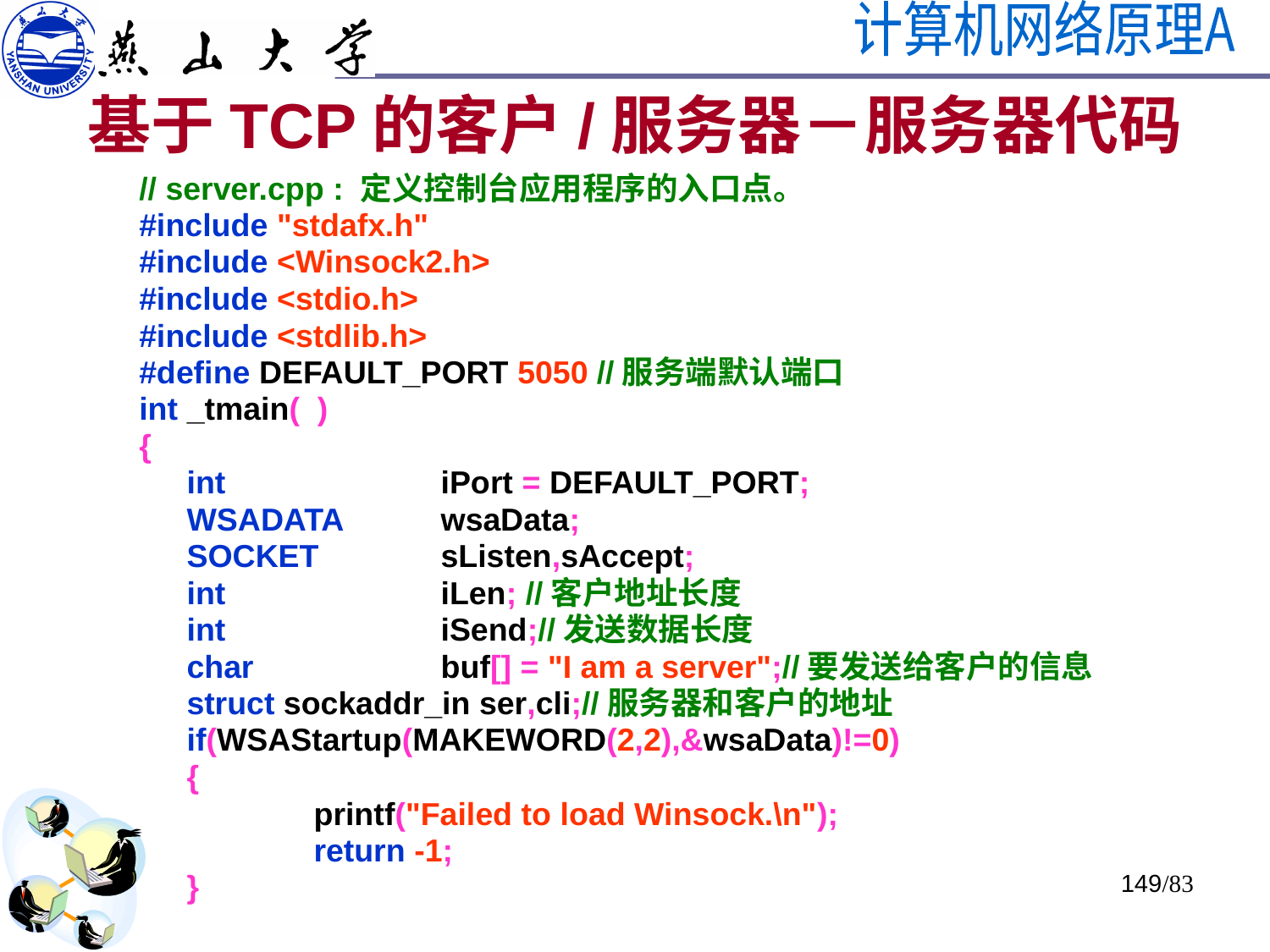

# 基于TCP的客户/服务器－服务器代码
// server.cpp : 定义控制台应用程序的入口点。
#include "stdafx.h"
#include <Winsock2.h>
#include <stdio.h>
#include <stdlib.h>
#define DEFAULT_PORT 5050 //服务端默认端口
int _tmain(  )
{
	int		iPort = DEFAULT_PORT;
	WSADATA	wsaData;
	SOCKET	sListen,sAccept;
	int		iLen; //客户地址长度
	int		iSend;//发送数据长度
	char		buf[] = "I am a server";//要发送给客户的信息
	struct sockaddr_in ser,cli;//服务器和客户的地址
	if(WSAStartup(MAKEWORD(2,2),&wsaData)!=0)
	{
		printf("Failed to load Winsock.\n");
		return -1;
	}
149/83